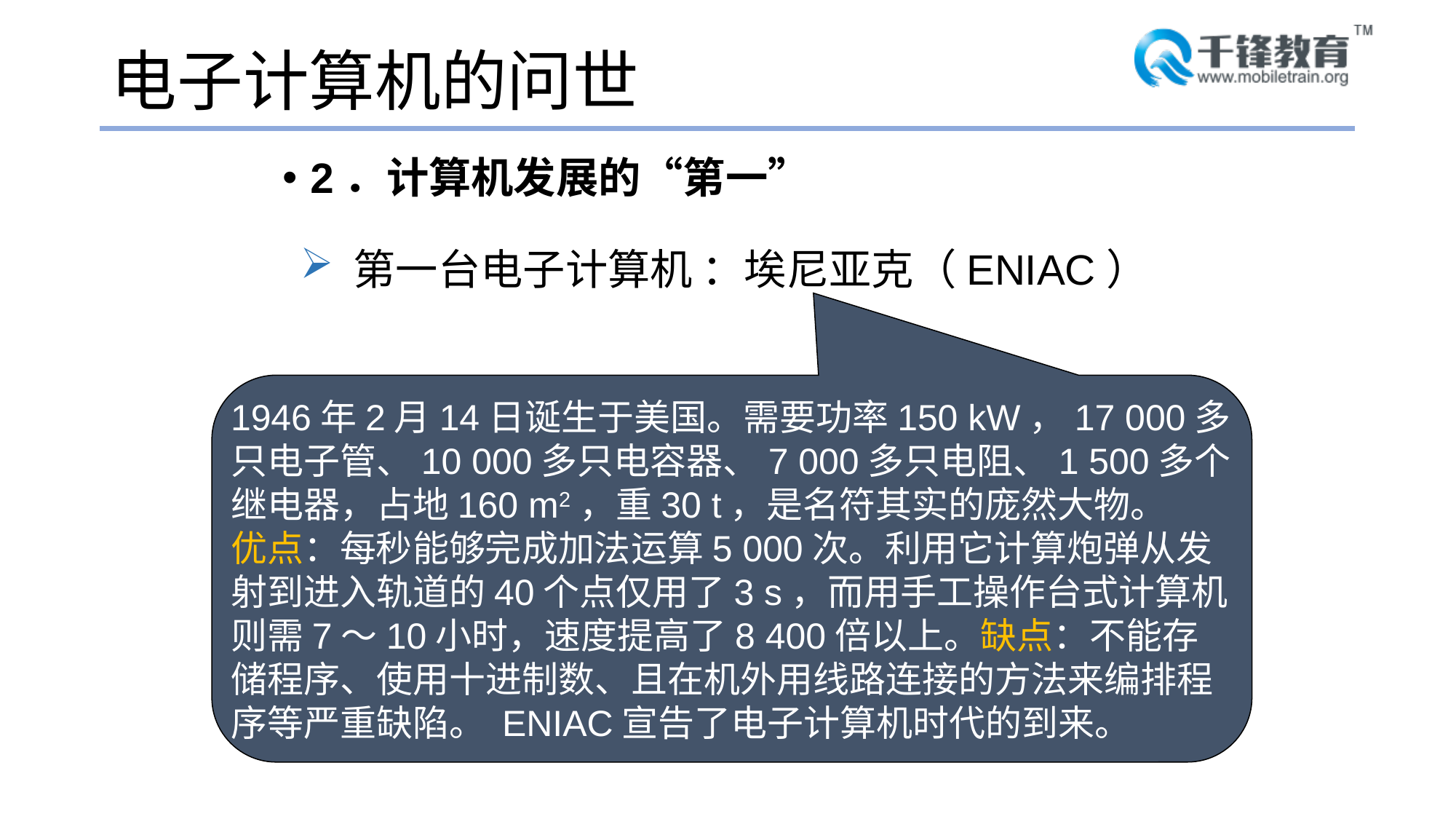

# 电子计算机的问世
2．计算机发展的“第一”
 第一台电子计算机 ：埃尼亚克（ENIAC）
1946年2月14日诞生于美国。需要功率150 kW，17 000多只电子管、10 000多只电容器、7 000多只电阻、1 500多个继电器，占地160 m2，重30 t，是名符其实的庞然大物。
优点：每秒能够完成加法运算5 000次。利用它计算炮弹从发射到进入轨道的40个点仅用了3 s，而用手工操作台式计算机则需7～10小时，速度提高了8 400倍以上。缺点：不能存储程序、使用十进制数、且在机外用线路连接的方法来编排程序等严重缺陷。 ENIAC宣告了电子计算机时代的到来。